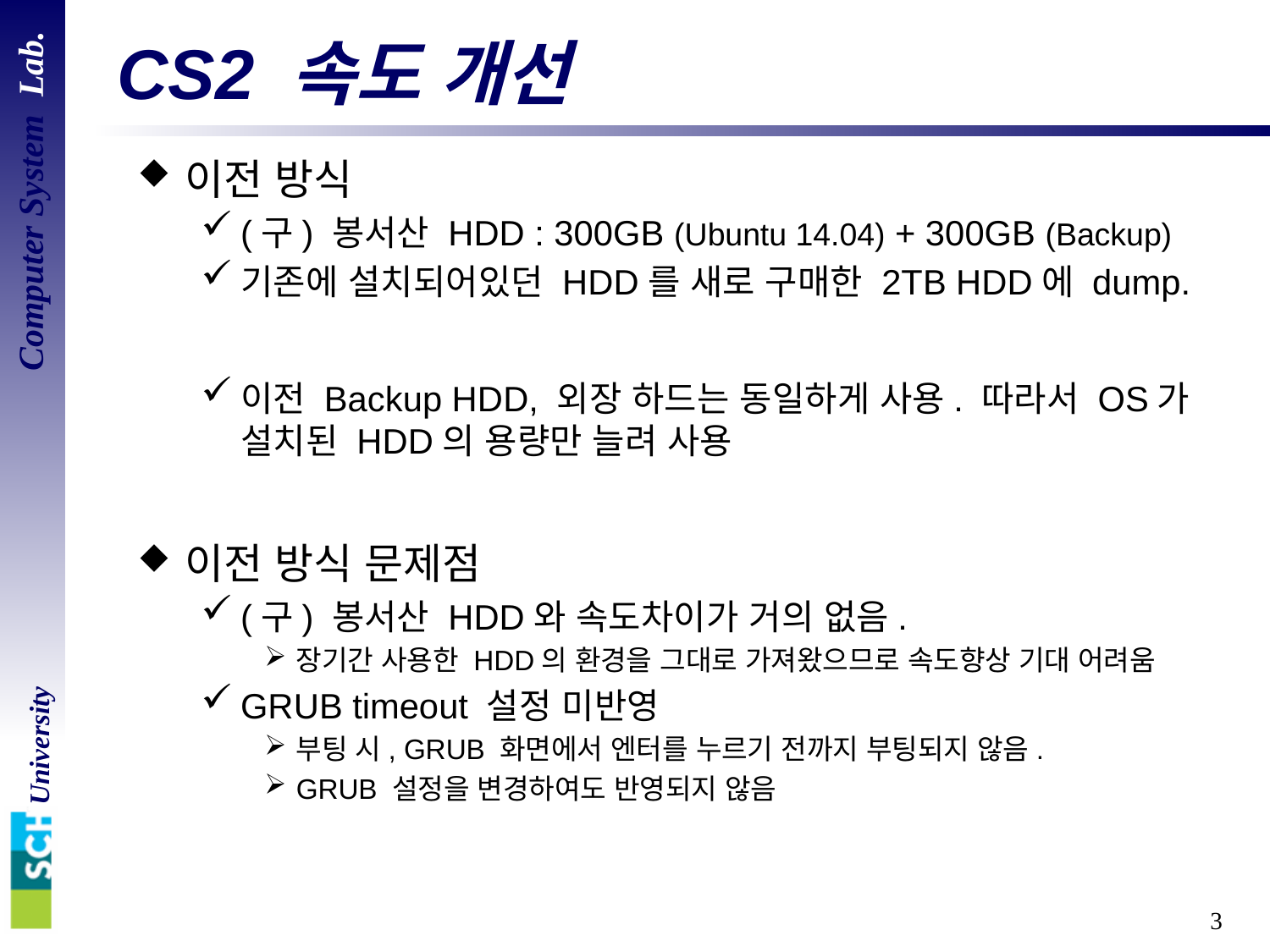

# CS2 속도 개선
이전 방식
(구) 봉서산 HDD : 300GB (Ubuntu 14.04) + 300GB (Backup)
기존에 설치되어있던 HDD를 새로 구매한 2TB HDD에 dump.

이전 Backup HDD, 외장 하드는 동일하게 사용. 따라서 OS가 설치된 HDD의 용량만 늘려 사용

이전 방식 문제점
(구) 봉서산 HDD와 속도차이가 거의 없음.
장기간 사용한 HDD의 환경을 그대로 가져왔으므로 속도향상 기대 어려움
GRUB timeout 설정 미반영
부팅 시, GRUB 화면에서 엔터를 누르기 전까지 부팅되지 않음.
GRUB 설정을 변경하여도 반영되지 않음